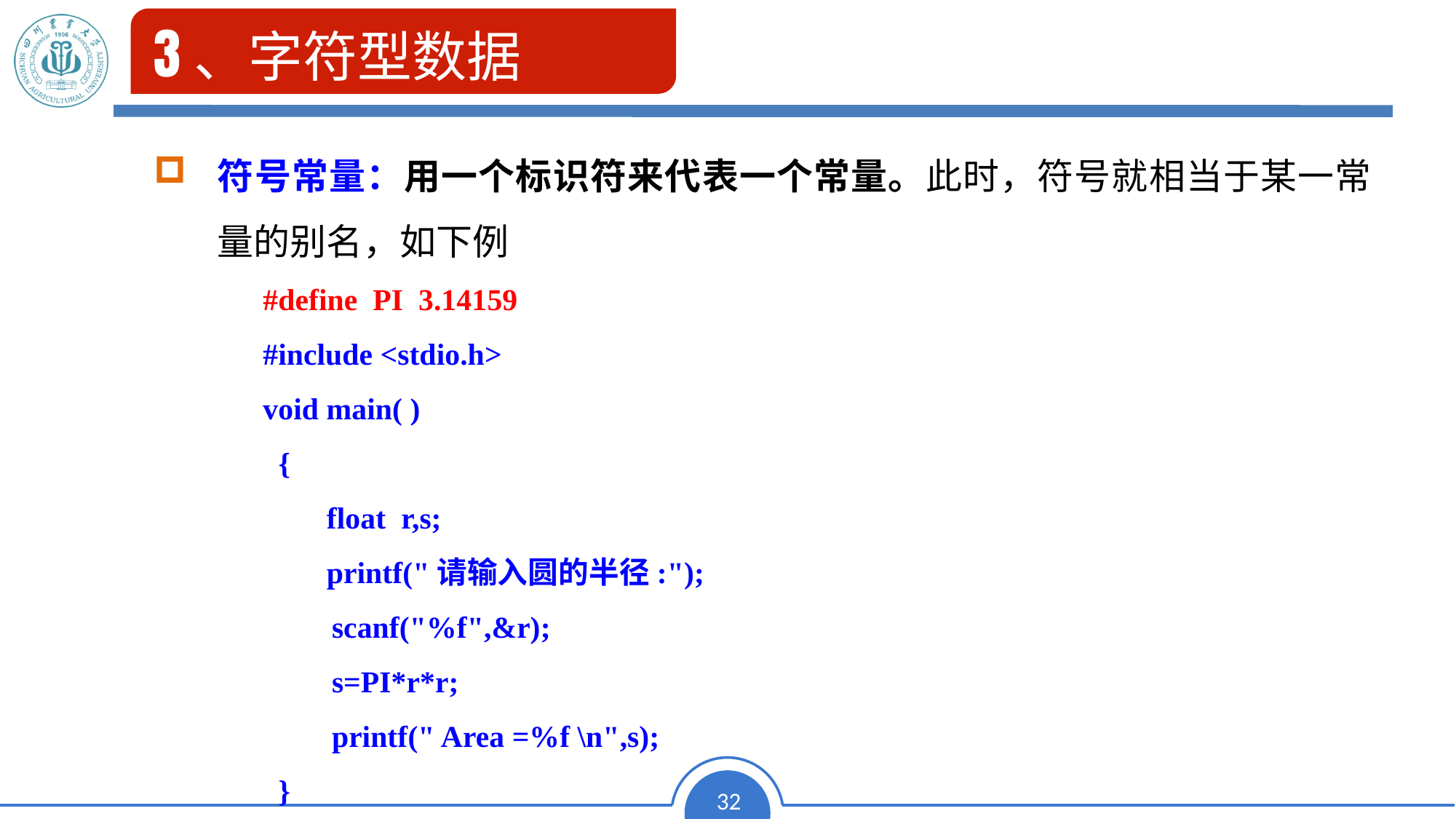

3、字符型数据
符号常量：用一个标识符来代表一个常量。此时，符号就相当于某一常量的别名，如下例
#define  PI  3.14159
#include <stdio.h>
void main( )
  {
	float  r,s;
	printf("请输入圆的半径:");
         scanf("%f",&r);
         s=PI*r*r;
         printf(" Area =%f \n",s);
  }